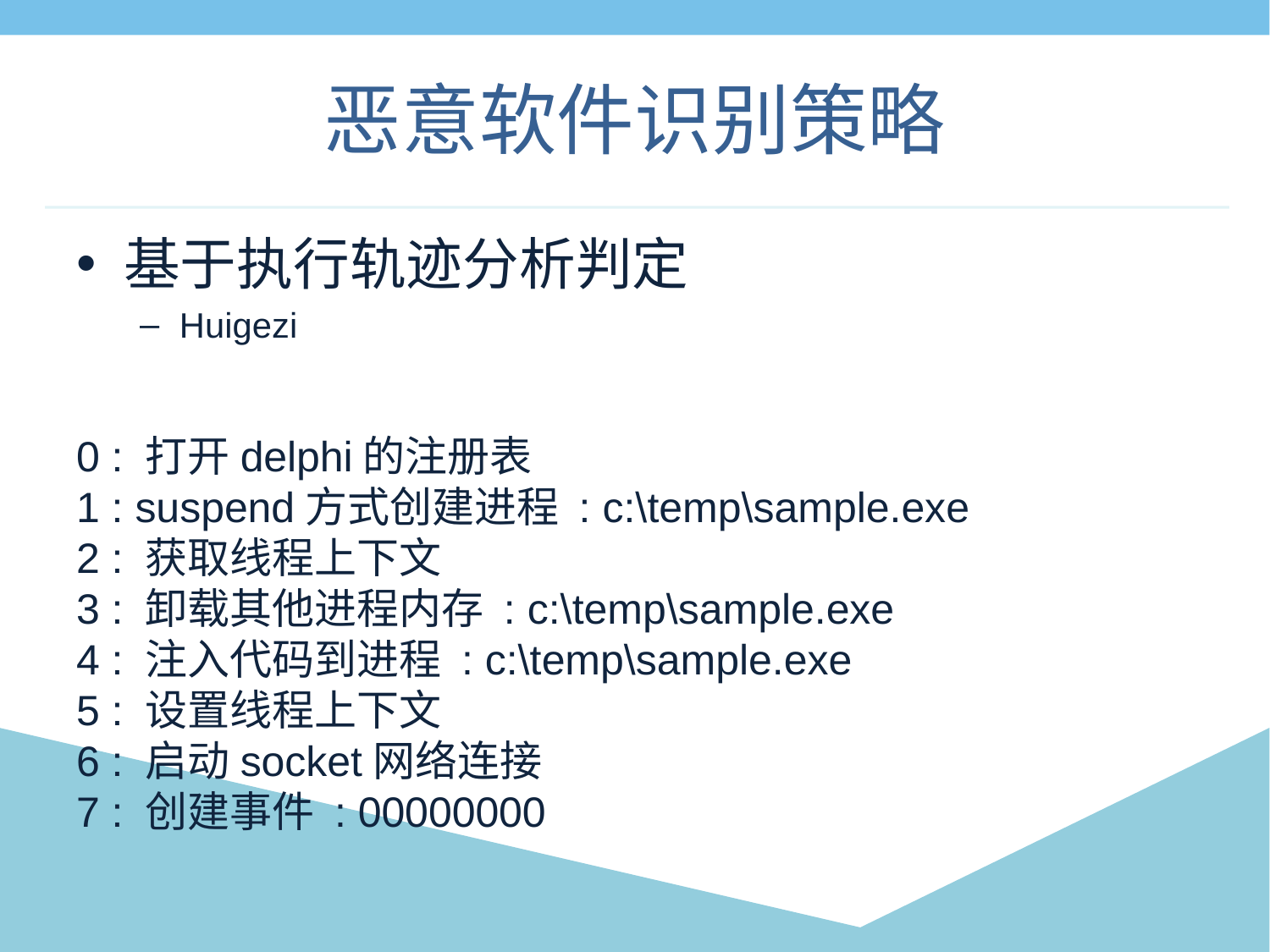

# 恶意软件识别策略
基于执行轨迹分析判定
Huigezi

0 : 打开delphi的注册表
1 : suspend方式创建进程 : c:\temp\sample.exe
2 : 获取线程上下文
3 : 卸载其他进程内存 : c:\temp\sample.exe
4 : 注入代码到进程 : c:\temp\sample.exe
5 : 设置线程上下文
6 : 启动socket网络连接
7 : 创建事件 : 00000000